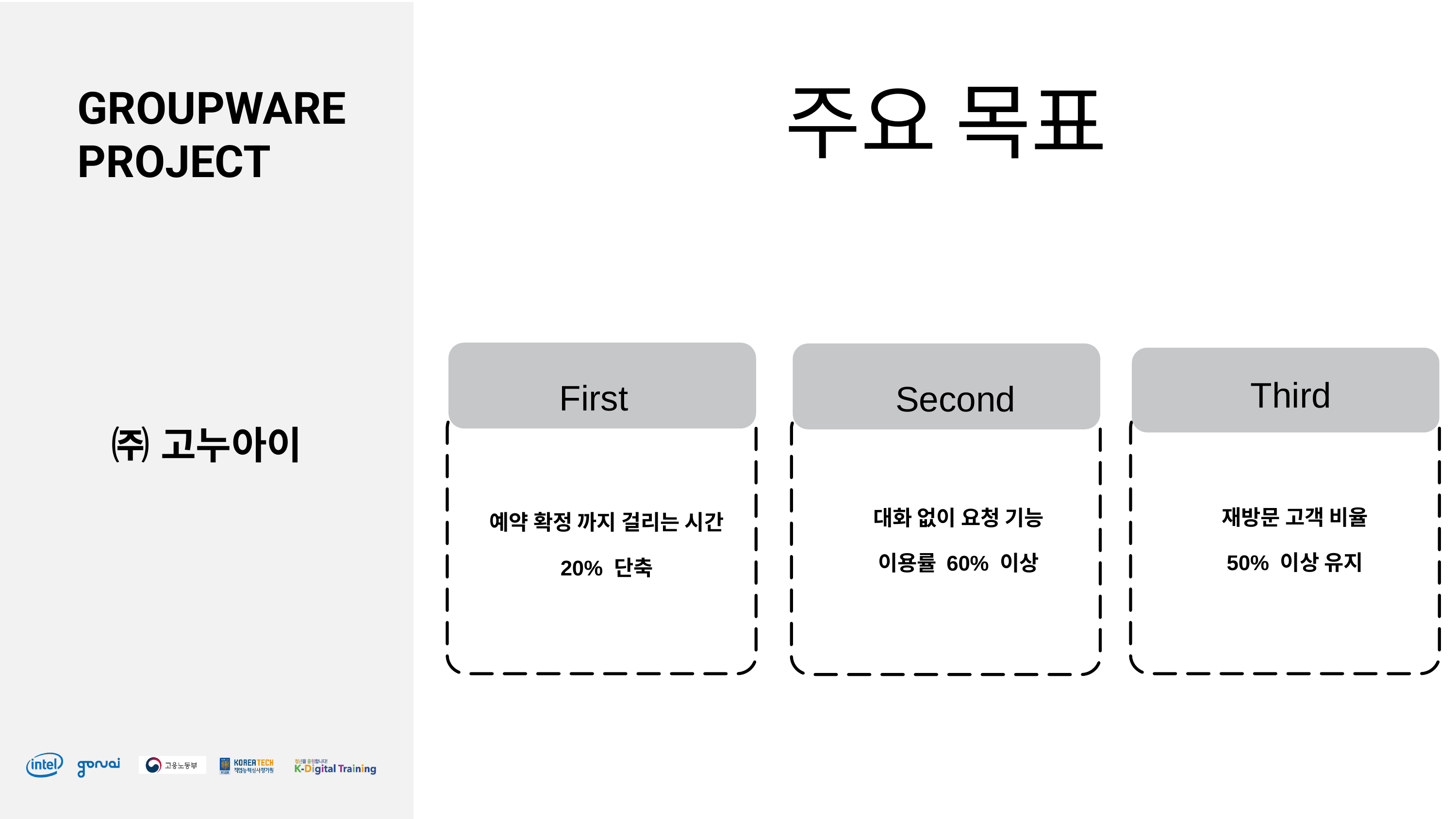

주요 목표
Third

First

Second

재방문 고객 비율
50% 이상 유지
대화 없이 요청 기능
이용률 60% 이상
예약 확정 까지 걸리는 시간
20% 단축